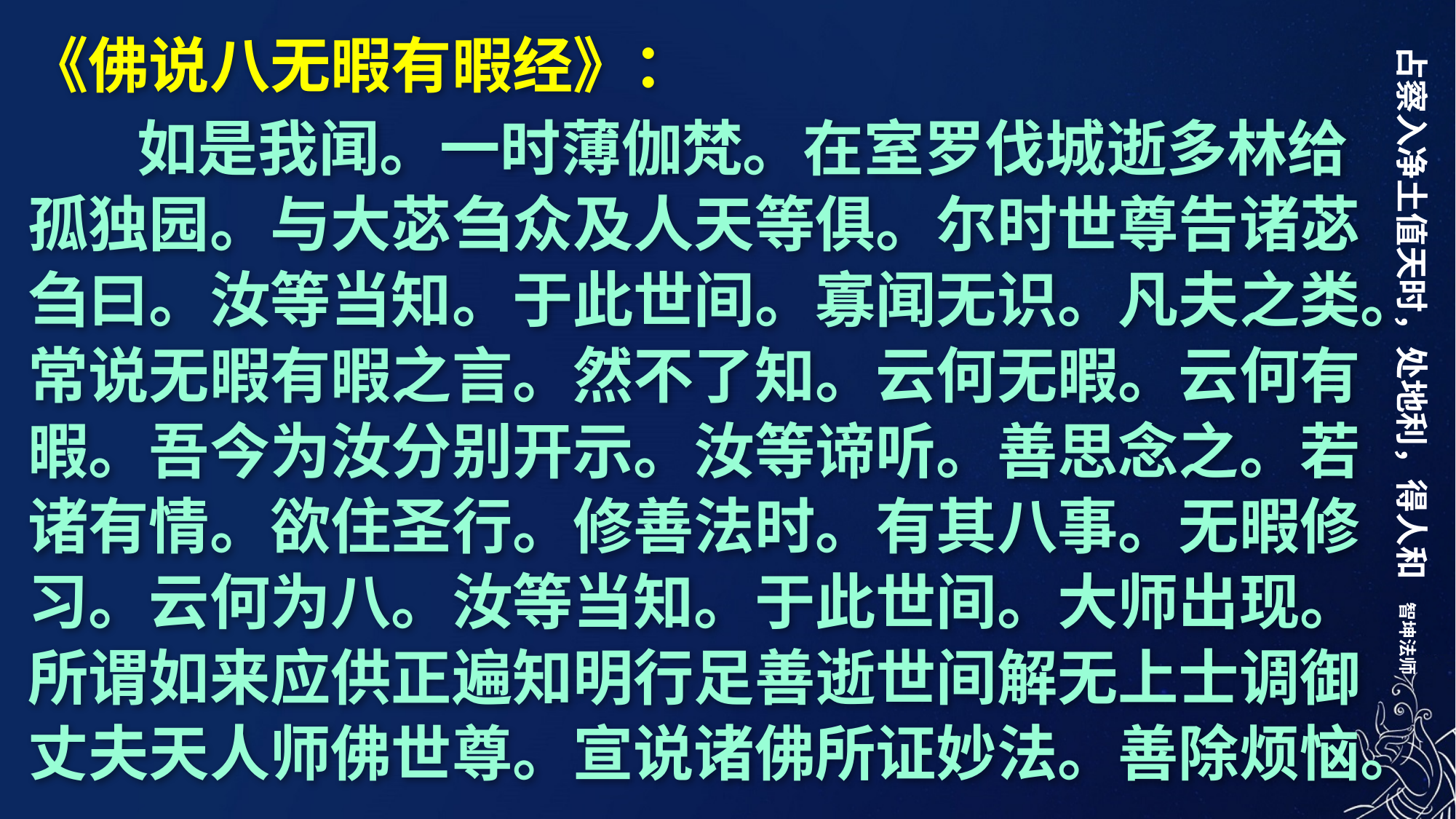

《佛说八无暇有暇经》：
	如是我闻。一时薄伽梵。在室罗伐城逝多林给孤独园。与大苾刍众及人天等俱。尔时世尊告诸苾刍曰。汝等当知。于此世间。寡闻无识。凡夫之类。常说无暇有暇之言。然不了知。云何无暇。云何有暇。吾今为汝分别开示。汝等谛听。善思念之。若诸有情。欲住圣行。修善法时。有其八事。无暇修习。云何为八。汝等当知。于此世间。大师出现。所谓如来应供正遍知明行足善逝世间解无上士调御丈夫天人师佛世尊。宣说诸佛所证妙法。善除烦恼。